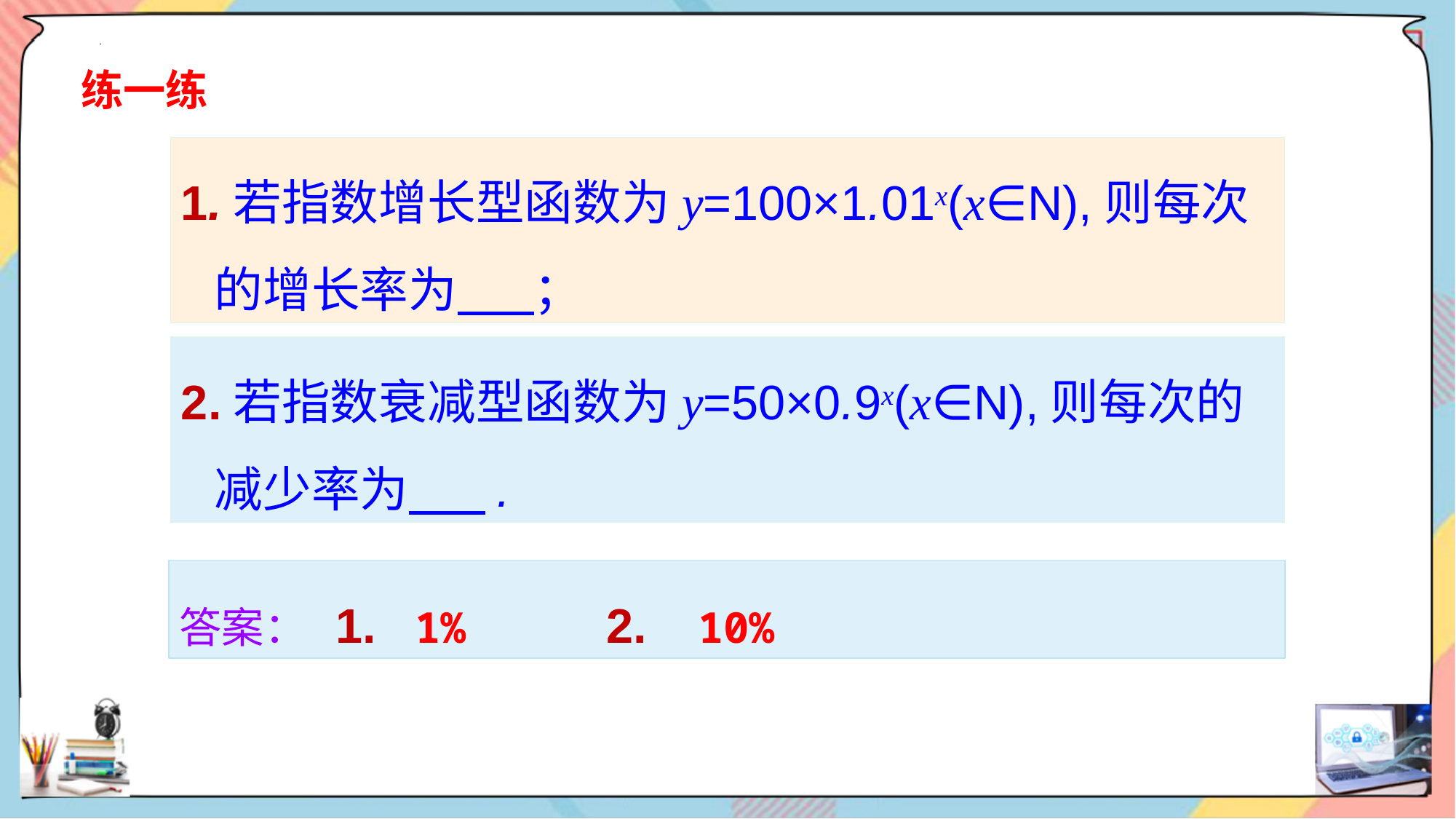

练一练
1.若指数增长型函数为y=100×1.01x(x∈N),则每次
  的增长率为       ；
2.若指数衰减型函数为y=50×0.9x(x∈N),则每次的
  减少率为       .
答案：  1.  1%      2.  10%